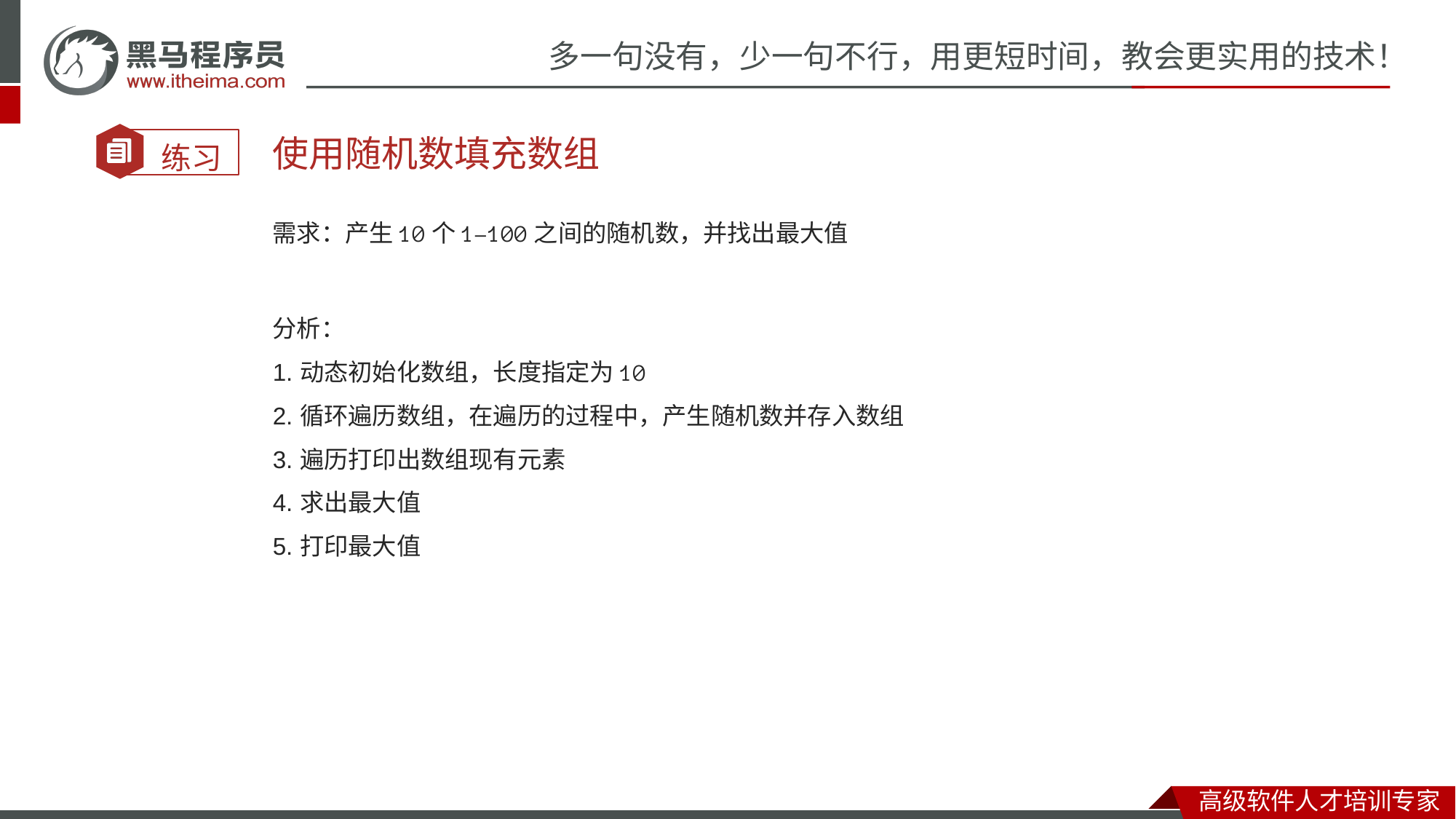

#
使用随机数填充数组
需求：产生10个1-100之间的随机数，并找出最大值
分析：
动态初始化数组，长度指定为10
循环遍历数组，在遍历的过程中，产生随机数并存入数组
遍历打印出数组现有元素
求出最大值
打印最大值